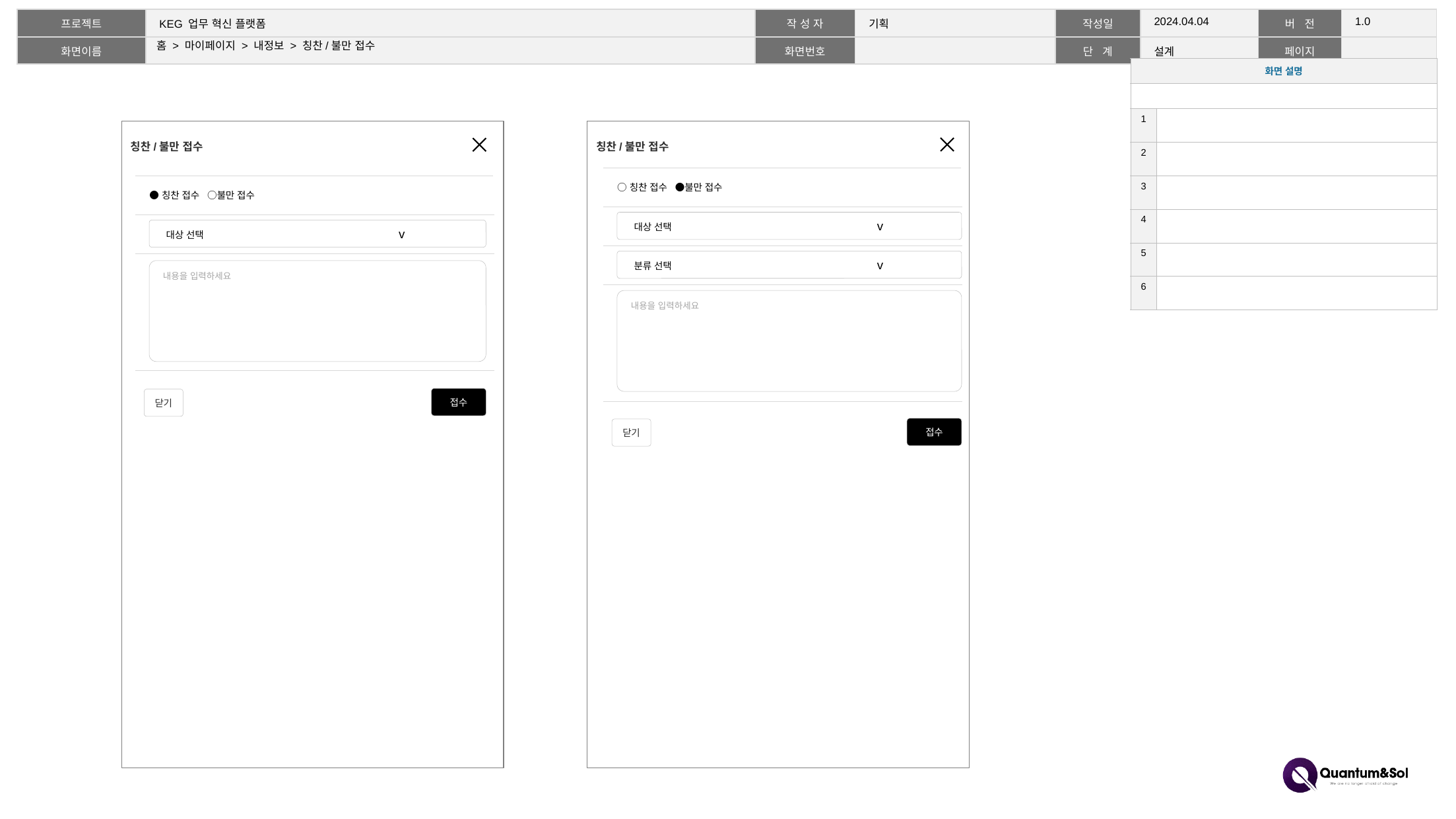

# 홈 > 마이페이지 > 내정보 > 칭찬/불만 접수
| 화면 설명 |  |
| --- | --- |
|  |  |
| 1 |  |
| 2 |  |
| 3 |  |
| 4 |  |
| 5 |  |
| 6 |  |
칭찬/불만 접수
칭찬/불만 접수
| ○칭찬 접수 ●불만 접수 |
| --- |
|  |
|  |
|  |
| ●칭찬 접수 ○불만 접수 |
| --- |
|  |
|  |
 대상 선택                                                                             v
 대상 선택                                                                         v
 분류 선택                                                                             v
내용을 입력하세요
내용을 입력하세요
접수
닫기
접수
닫기